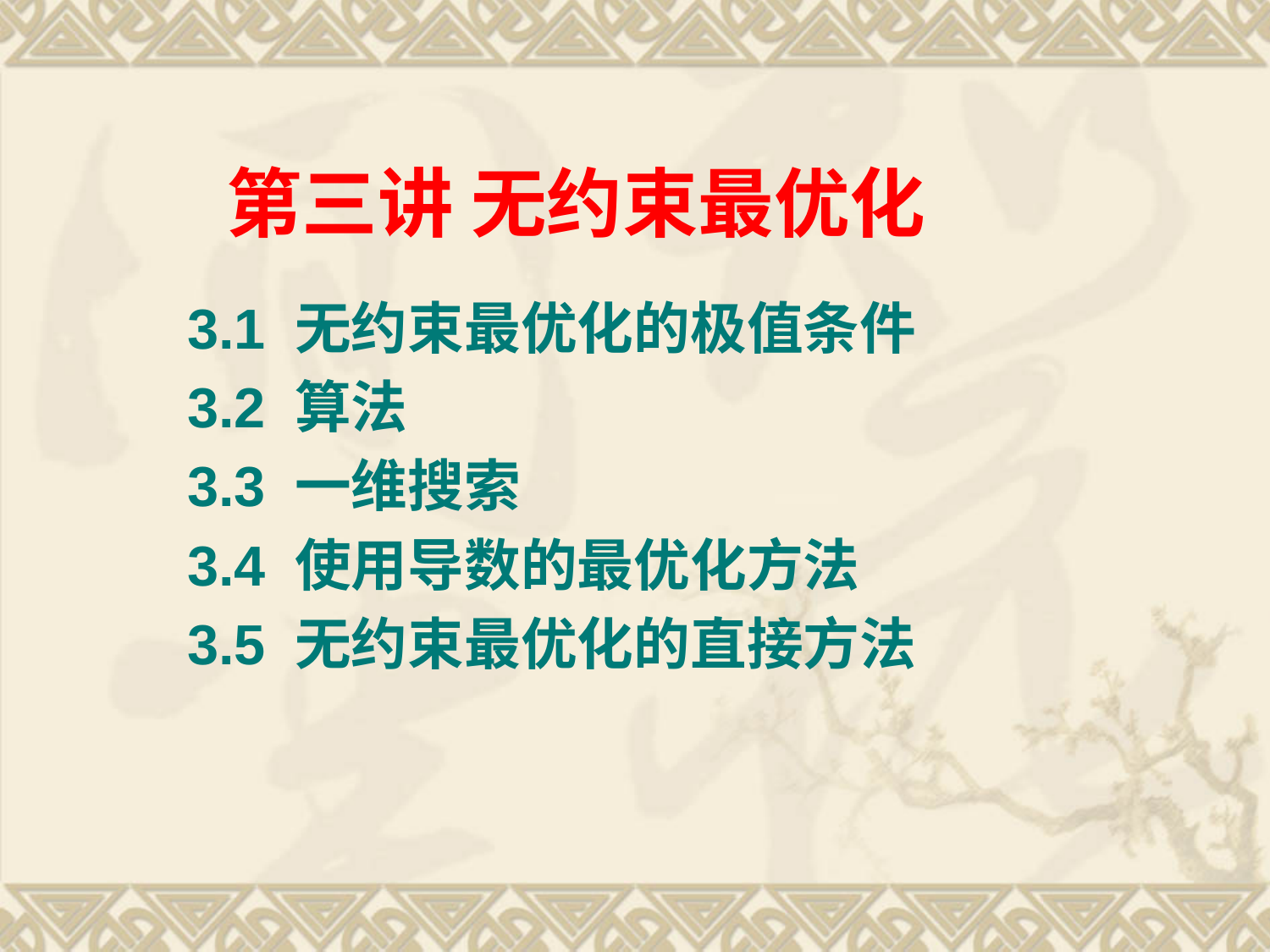

第三讲 无约束最优化
3.1 无约束最优化的极值条件
3.2 算法
3.3 一维搜索
3.4 使用导数的最优化方法
3.5 无约束最优化的直接方法